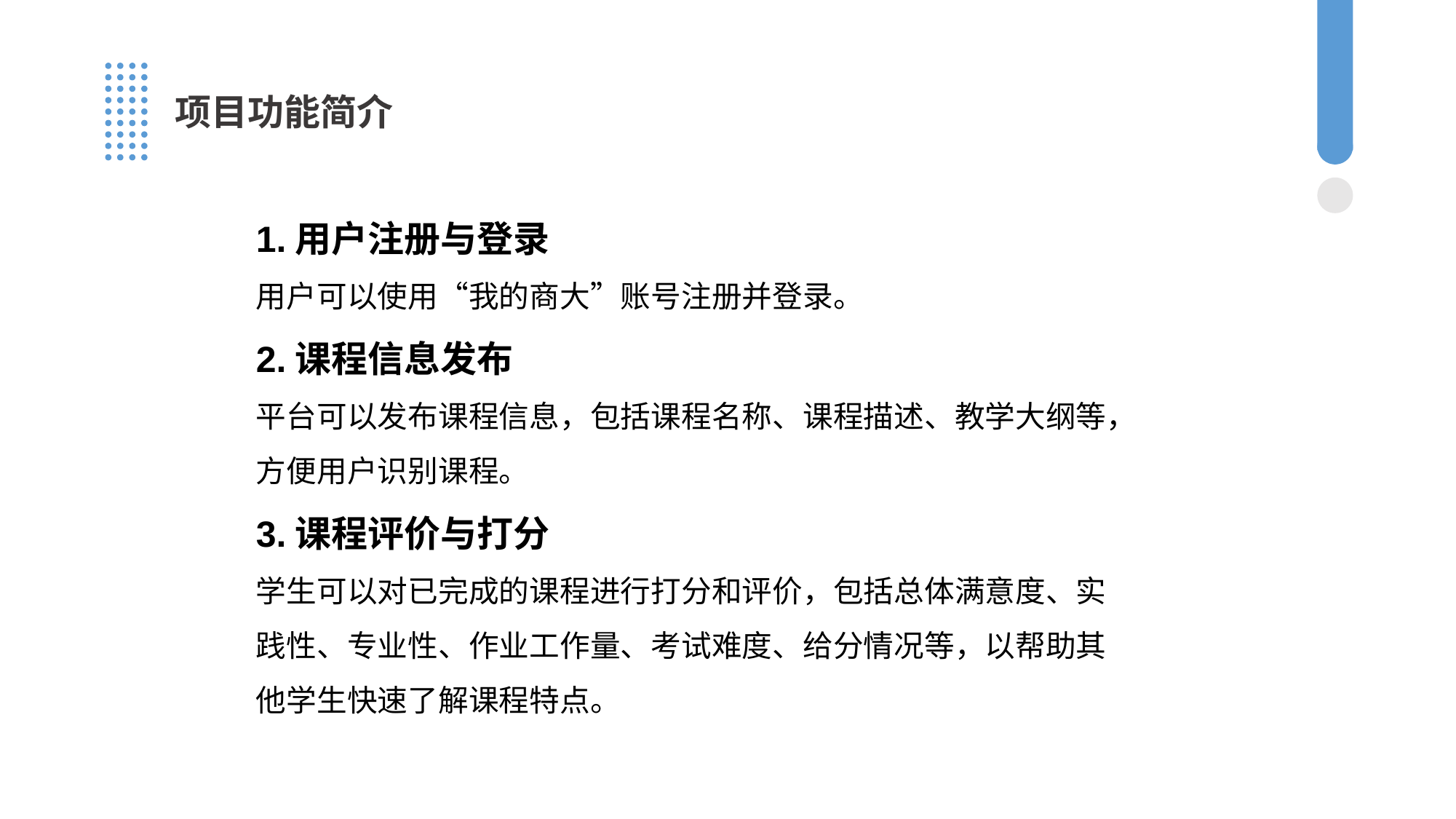

项目功能简介

1.用户注册与登录
用户可以使用“我的商大”账号注册并登录。
2.课程信息发布
平台可以发布课程信息，包括课程名称、课程描述、教学大纲等，方便用户识别课程。
3.课程评价与打分
学生可以对已完成的课程进行打分和评价，包括总体满意度、实践性、专业性、作业工作量、考试难度、给分情况等，以帮助其他学生快速了解课程特点。